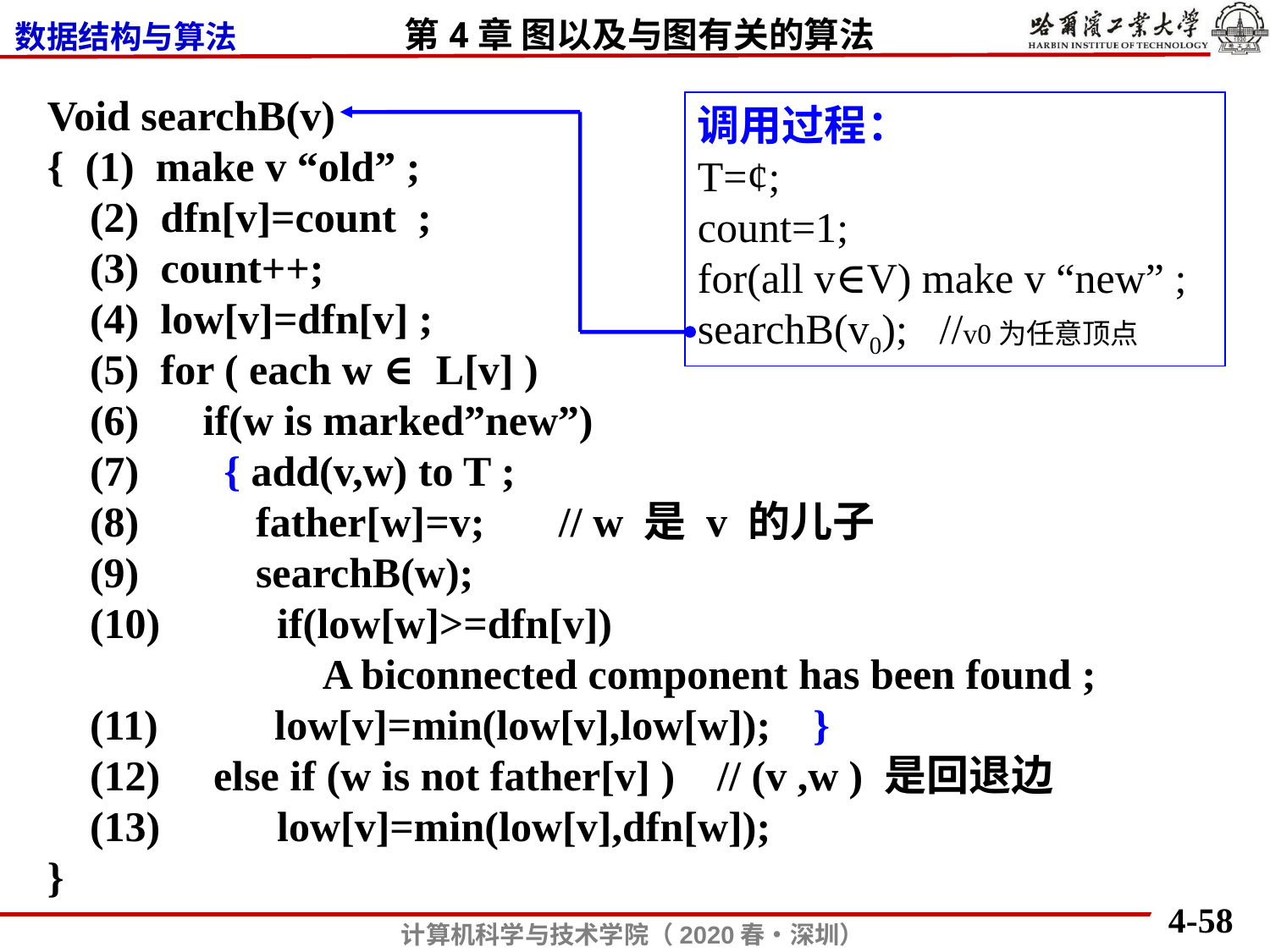

Void searchB(v)
{  (1)  make v “old” ;
    (2)  dfn[v]=count  ;
    (3)  count++;
    (4)  low[v]=dfn[v] ;
    (5)  for ( each w ∈ L[v] )
    (6)      if(w is marked”new”)
    (7)        { add(v,w) to T ;
    (8)           father[w]=v;       // w 是 v 的儿子
    (9)           searchB(w);
    (10)           if(low[w]>=dfn[v])
                          A biconnected component has been found ;
    (11)           low[v]=min(low[v],low[w]);    }
    (12)     else if (w is not father[v] )    // (v ,w ) 是回退边
    (13)           low[v]=min(low[v],dfn[w]);
}
调用过程：
T=¢;
count=1;
for(all v∈V) make v “new” ;
searchB(v0);   //v0为任意顶点